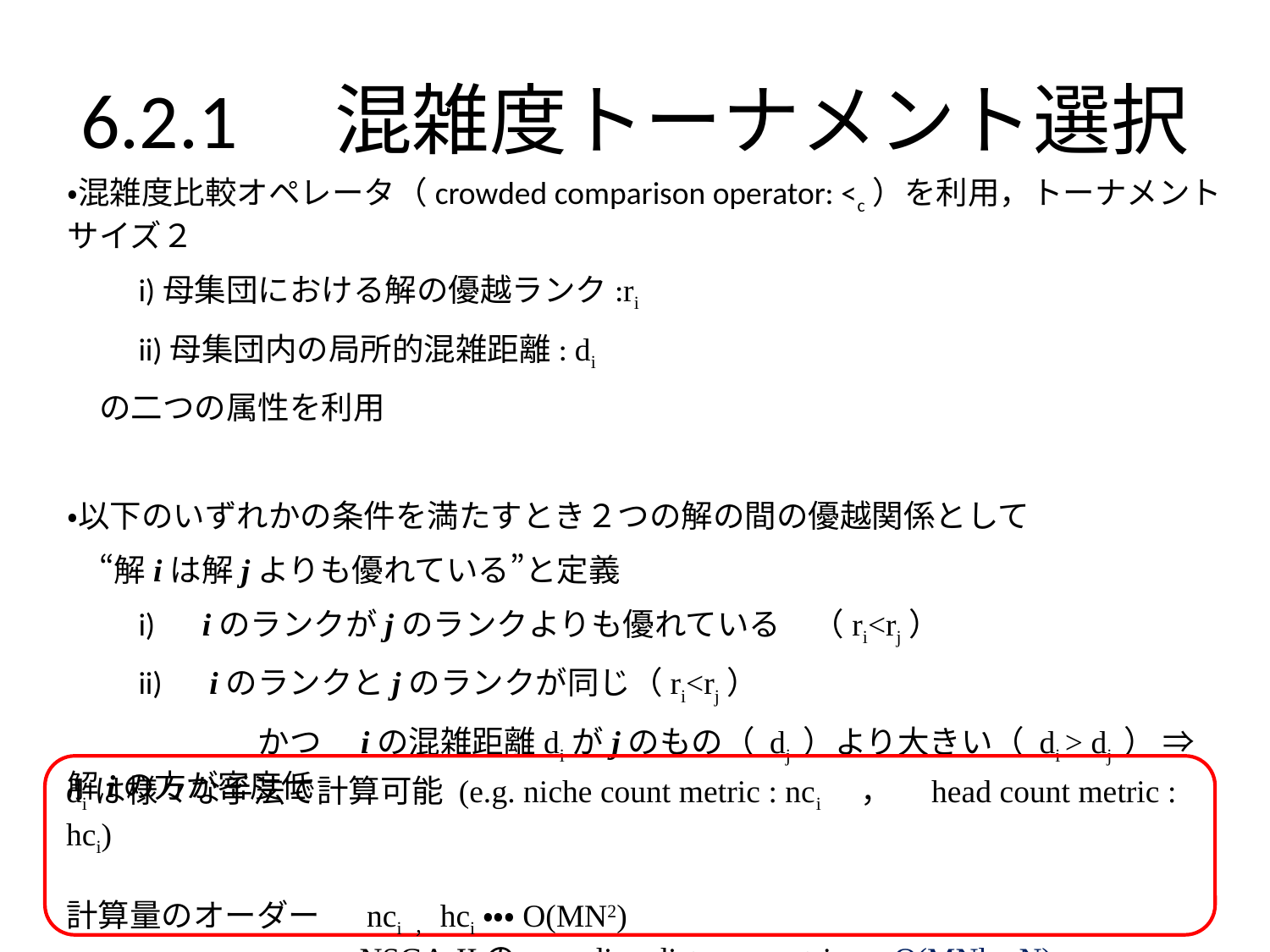

# 6.2.1　混雑度トーナメント選択
・混雑度比較オペレータ（crowded comparison operator: <c）を利用，トーナメントサイズ２
　　i)母集団における解の優越ランク:ri
　　ii)母集団内の局所的混雑距離: di
　の二つの属性を利用

・以下のいずれかの条件を満たすとき２つの解の間の優越関係として
　“解iは解jよりも優れている”と定義
　　i)　iのランクがjのランクよりも優れている　（ri<rj）
　　ii)　iのランクとjのランクが同じ（ri<rj）
　　　　　　かつ　iの混雑距離diがjのもの（ dj ）より大きい（ di > dj ） ⇒　解iの方が密度低

diは様々な手法で計算可能 (e.g. niche count metric : nci　，　head count metric : hci)

計算量のオーダー　 nci ，hci・・・O(MN2)
		　NSGA-IIのcrowding distance metric・・・O(MNlogN)